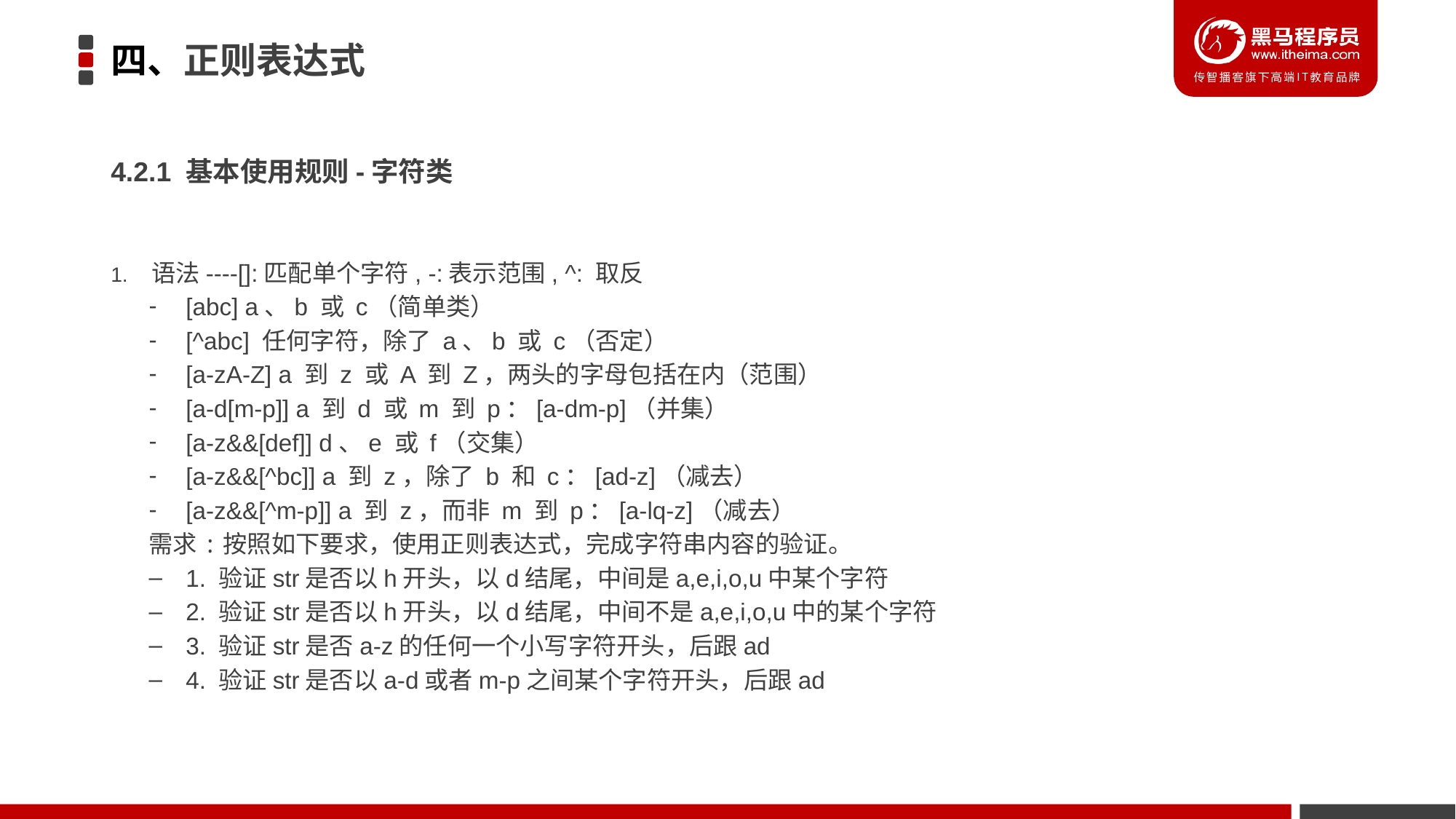

# 四、正则表达式
4.2.1 基本使用规则-字符类
语法----[]:匹配单个字符, -:表示范围, ^: 取反
[abc] a、b 或 c（简单类）
[^abc] 任何字符，除了 a、b 或 c（否定）
[a-zA-Z] a 到 z 或 A 到 Z，两头的字母包括在内（范围）
[a-d[m-p]] a 到 d 或 m 到 p：[a-dm-p]（并集）
[a-z&&[def]] d、e 或 f（交集）
[a-z&&[^bc]] a 到 z，除了 b 和 c：[ad-z]（减去）
[a-z&&[^m-p]] a 到 z，而非 m 到 p：[a-lq-z]（减去）
需求:按照如下要求，使用正则表达式，完成字符串内容的验证。
1. 验证str是否以h开头，以d结尾，中间是a,e,i,o,u中某个字符
2. 验证str是否以h开头，以d结尾，中间不是a,e,i,o,u中的某个字符
3. 验证str是否a-z的任何一个小写字符开头，后跟ad
4. 验证str是否以a-d或者m-p之间某个字符开头，后跟ad